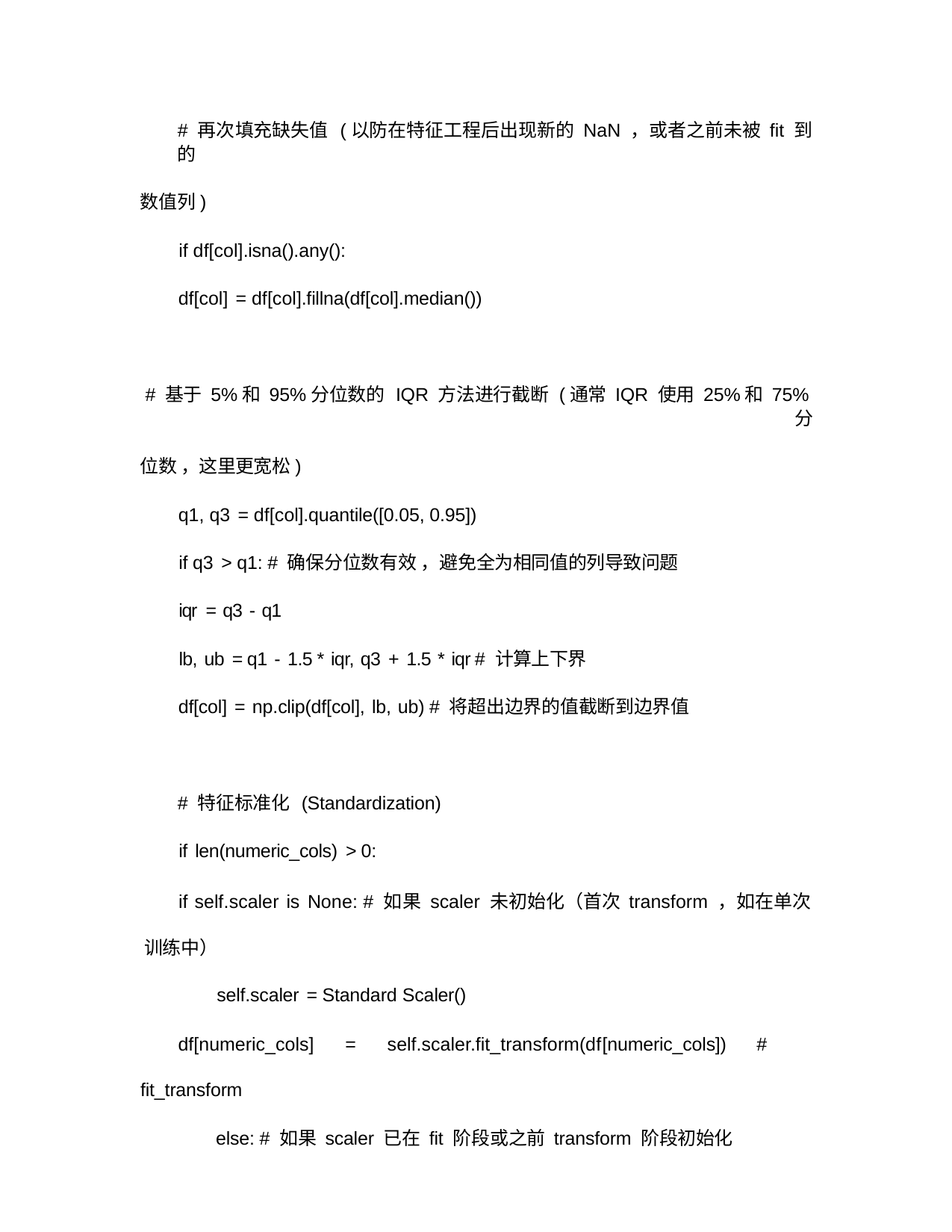

# 再次填充缺失值 (以防在特征工程后出现新的 NaN ，或者之前未被 fit 到的
数值列)
if df[col].isna().any():
df[col] = df[col].fillna(df[col].median())

# 基于 5%和 95%分位数的 IQR 方法进行截断 (通常 IQR 使用 25%和 75%分
位数 ，这里更宽松)
q1, q3 = df[col].quantile([0.05, 0.95])
if q3 > q1: # 确保分位数有效 ，避免全为相同值的列导致问题
iqr = q3 - q1
lb, ub = q1 - 1.5 * iqr, q3 + 1.5 * iqr # 计算上下界
df[col] = np.clip(df[col], lb, ub) # 将超出边界的值截断到边界值

# 特征标准化 (Standardization)
if len(numeric_cols) > 0:
if self.scaler is None: # 如果 scaler 未初始化（首次 transform ，如在单次  训练中）
self.scaler = Standard Scaler()
df[numeric_cols]      =      self.scaler.fit_transform(df[numeric_cols])      #  fit_transform

else: # 如果 scaler 已在 fit 阶段或之前 transform 阶段初始化